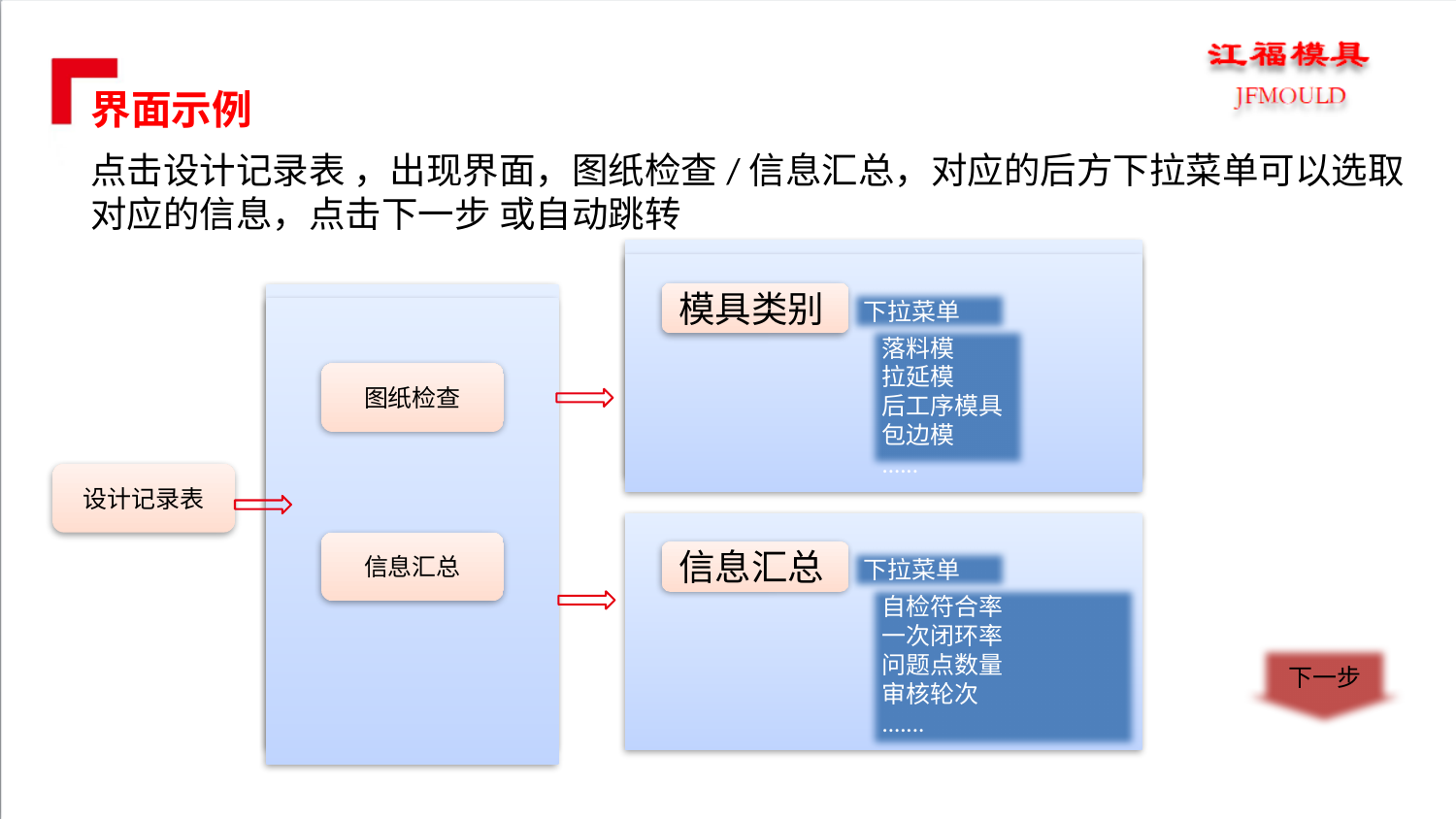

界面示例
点击设计记录表 ，出现界面，图纸检查/信息汇总，对应的后方下拉菜单可以选取对应的信息，点击下一步 或自动跳转

模具类别
下拉菜单

落料模
拉延模
后工序模具
包边模
......

模具类别
下拉菜单

落料模
拉延模
后工序模具
包边模
......
图纸检查
图纸检查

设计记录表

信息汇总
下拉菜单
自检符合率
一次闭环率
问题点数量
审核轮次
.......
信息汇总

下一步